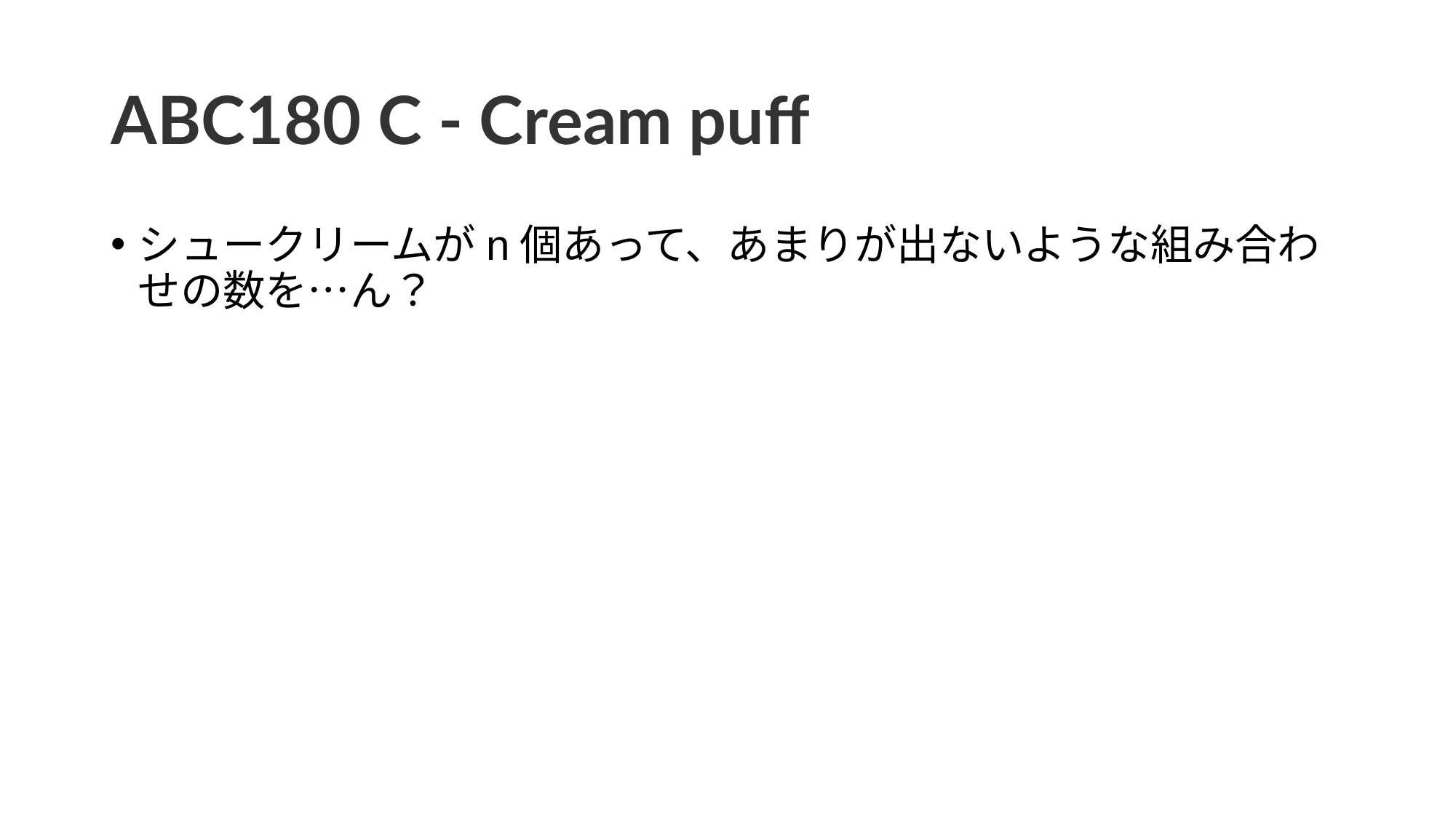

# ABC180 C - Cream puff
シュークリームがn個あって、あまりが出ないような組み合わせの数を…ん？